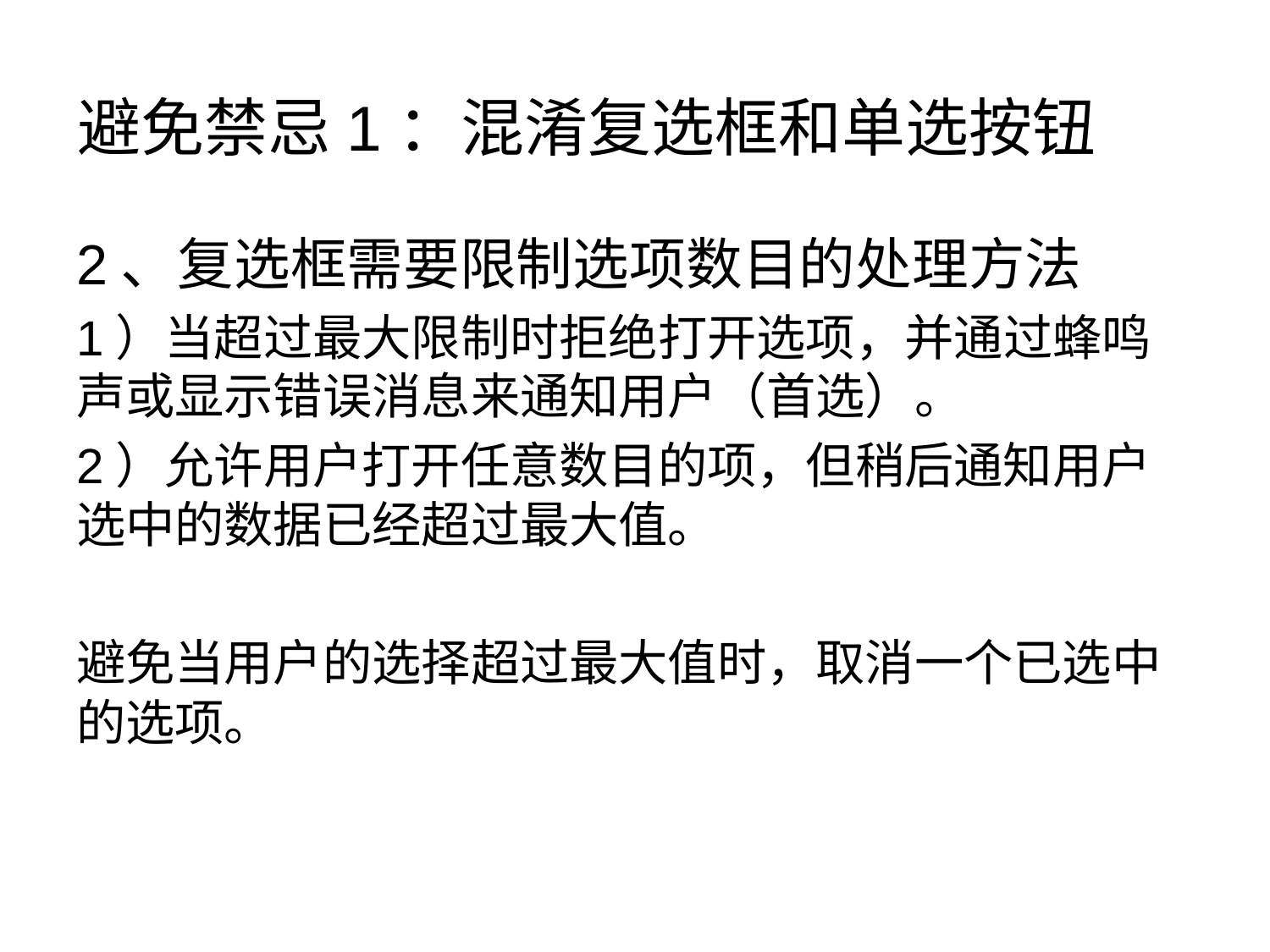

避免禁忌1：混淆复选框和单选按钮
2、复选框需要限制选项数目的处理方法
1）当超过最大限制时拒绝打开选项，并通过蜂鸣声或显示错误消息来通知用户（首选）。
2）允许用户打开任意数目的项，但稍后通知用户选中的数据已经超过最大值。

避免当用户的选择超过最大值时，取消一个已选中的选项。